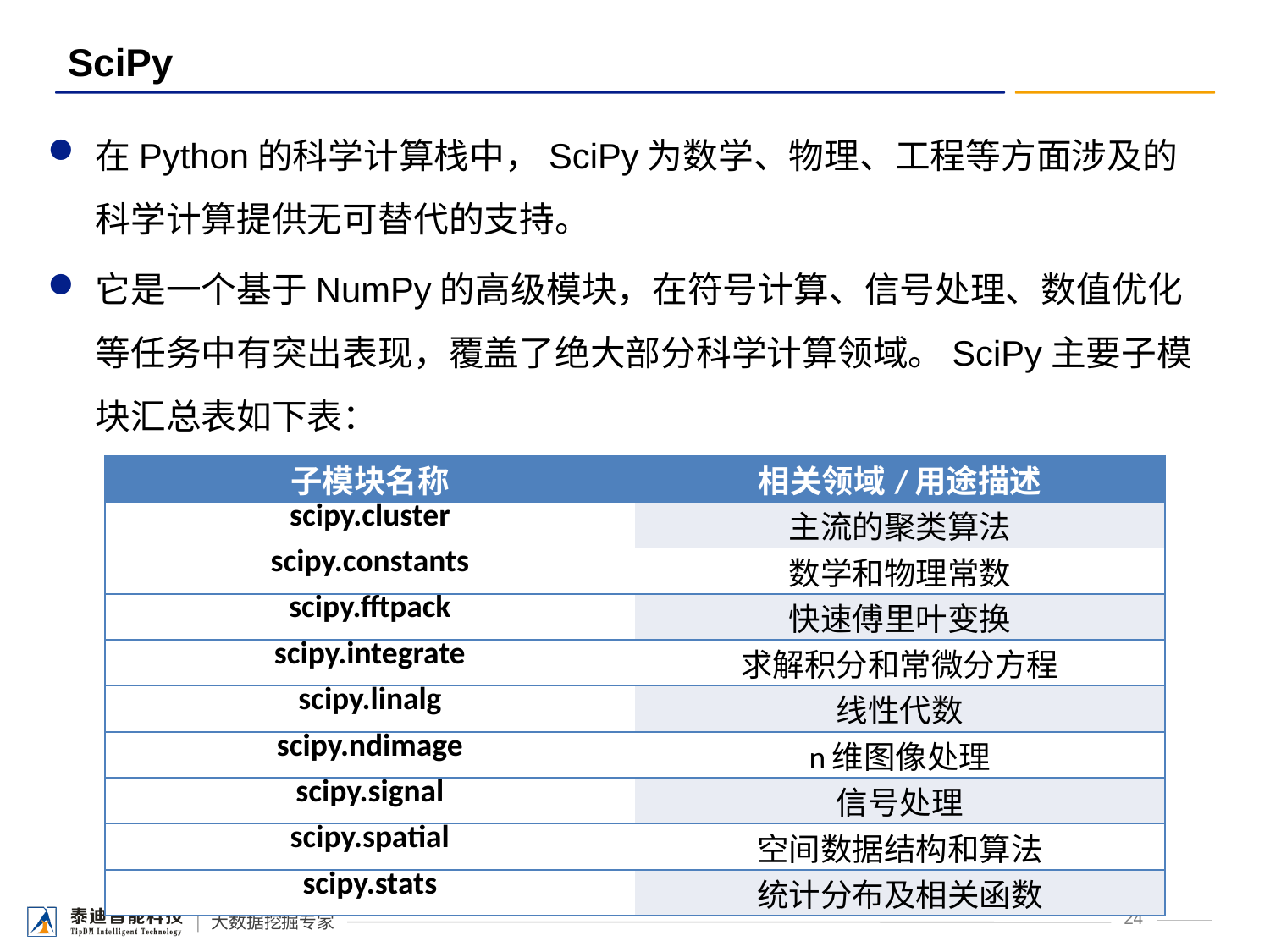

# SciPy
在Python的科学计算栈中，SciPy为数学、物理、工程等方面涉及的科学计算提供无可替代的支持。
它是一个基于NumPy的高级模块，在符号计算、信号处理、数值优化等任务中有突出表现，覆盖了绝大部分科学计算领域。SciPy主要子模块汇总表如下表：

| 子模块名称 | 相关领域/用途描述 |
| --- | --- |
| scipy.cluster | 主流的聚类算法 |
| scipy.constants | 数学和物理常数 |
| scipy.fftpack | 快速傅里叶变换 |
| scipy.integrate | 求解积分和常微分方程 |
| scipy.linalg | 线性代数 |
| scipy.ndimage | n维图像处理 |
| scipy.signal | 信号处理 |
| scipy.spatial | 空间数据结构和算法 |
| scipy.stats | 统计分布及相关函数 |